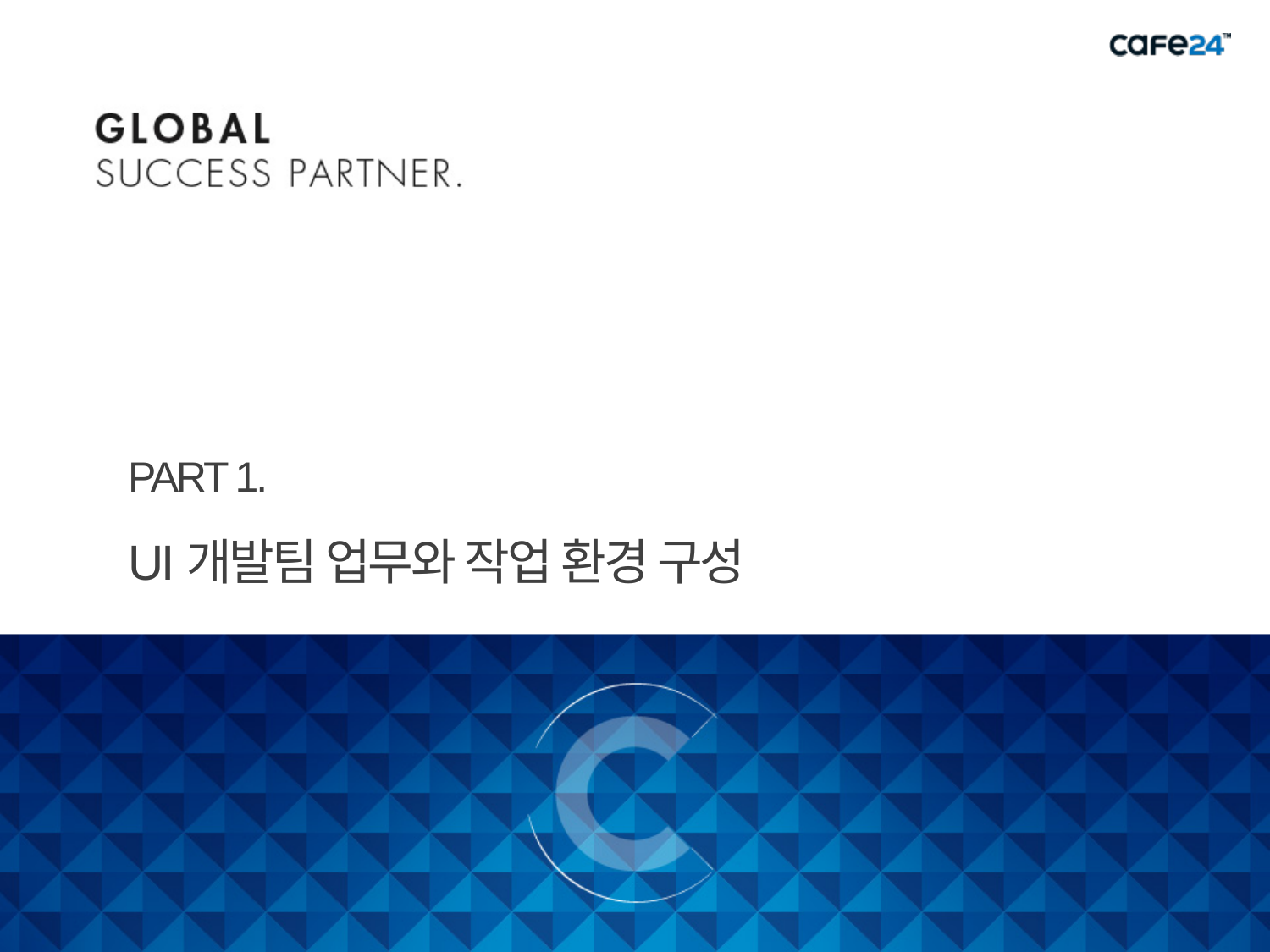

PART 1.
UI개발팀 업무와 작업 환경 구성